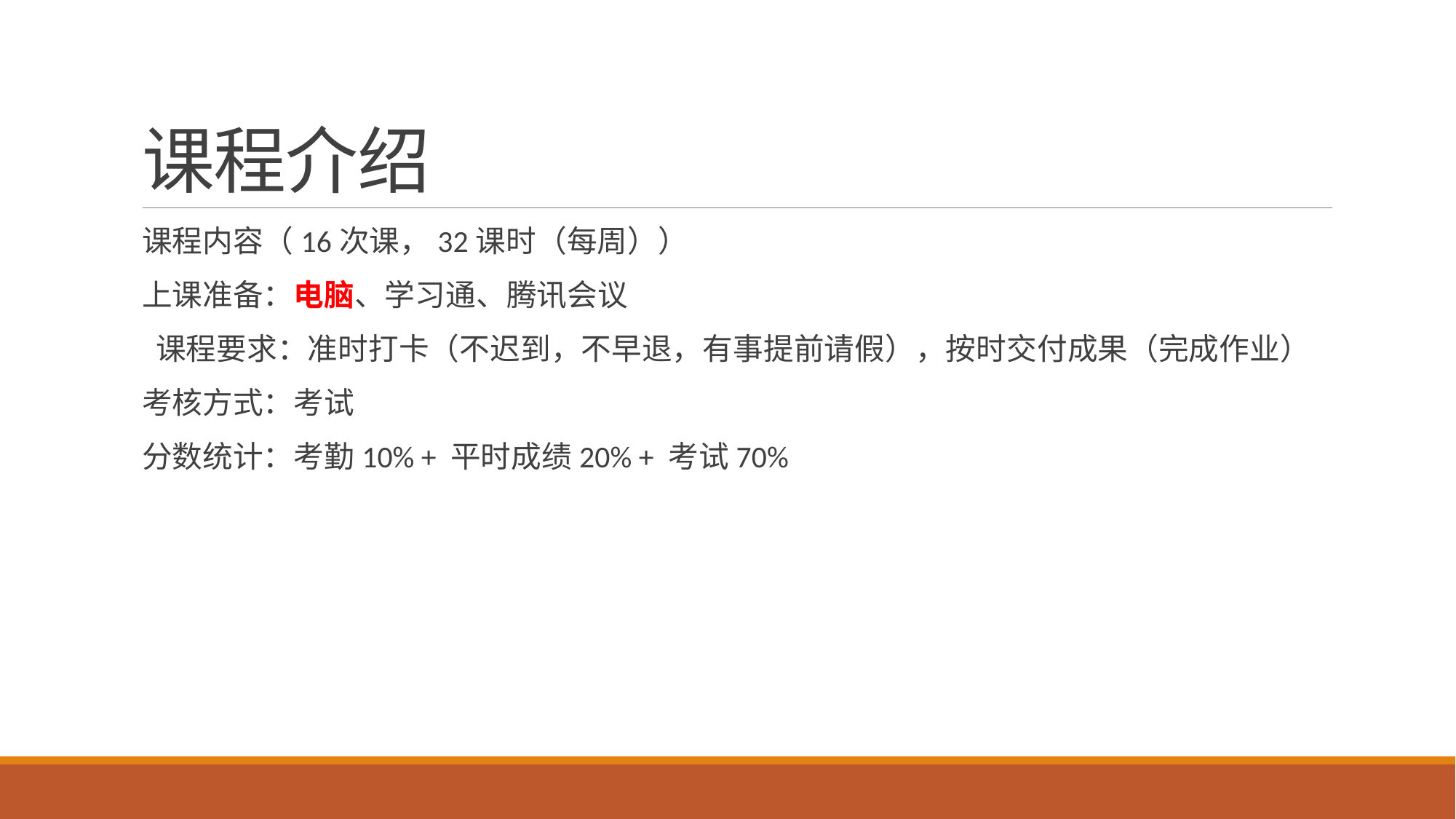

# 课程介绍
课程内容（16次课，32课时（每周））
上课准备：电脑、学习通、腾讯会议
 课程要求：准时打卡（不迟到，不早退，有事提前请假），按时交付成果（完成作业）
考核方式：考试
分数统计：考勤10% + 平时成绩20% + 考试70%